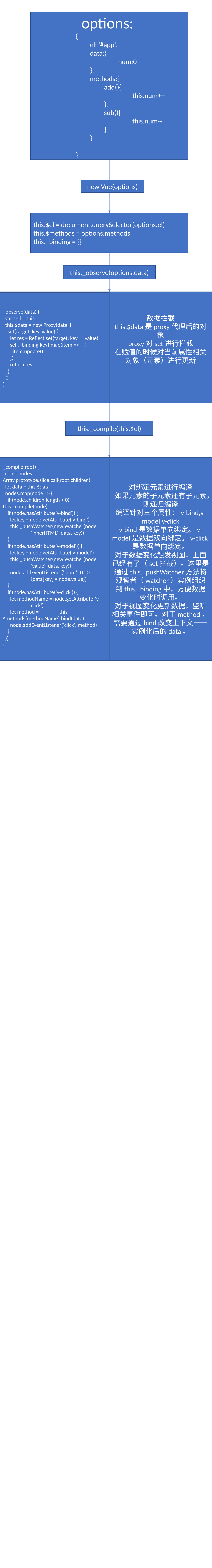

options:
{
el: '#app',
data:{
	num:0
},
methods:{
add(){
	this.num++
},
sub(){
	this.num--
}
}

}
new Vue(options)
this.$el = document.querySelector(options.el)
this.$methods = options.methods
this._binding = {}
this._observe(options.data)

数据拦截
this.$data是proxy代理后的对象
proxy对set进行拦截
在赋值的时候对当前属性相关对象（元素）进行更新

_observe(data) {
  var self = this
  this.$data = new Proxy(data, {
    set(target, key, value) {
      let res = Reflect.set(target, key,     value)
      self._binding[key].map(item =>     {
        item.update()
      })
      return res
    }
  })
}
this._compile(this.$el)
对绑定元素进行编译
如果元素的子元素还有子元素，则递归编译
编译针对三个属性：v-bind,v-model,v-click
v-bind是数据单向绑定。v-model是数据双向绑定。v-click是数据单向绑定。
对于数据变化触发视图，上面已经有了（set拦截）。这里是通过this._pushWatcher方法将观察者（watcher）实例组织到this._binding中，方便数据变化时调用。
对于视图变化更新数据，监听相关事件即可。对于method，需要通过bind改变上下文——实例化后的data。

_compile(root) {
  const nodes =     	Array.prototype.slice.call(root.children)
  let data = this.$data
  nodes.map(node => {
    if (node.children.length > 0)   	this._compile(node)
    if (node.hasAttribute('v-bind')) {
      let key = node.getAttribute('v-bind’)
      this._pushWatcher(new Watcher(node,  	'innerHTML', data, key))
    }
    if (node.hasAttribute('v-model')) {
      let key = node.getAttribute('v-model’)
      this._pushWatcher(new Watcher(node,  	'value', data, key))
      node.addEventListener('input', () => 	{data[key] = node.value})
    }
    if (node.hasAttribute('v-click')) {
      let methodName = node.getAttribute(‘v-	click’)
      let method = 	this.$methods[methodName].bind(data)
      node.addEventListener('click', method)
    }
  })
}